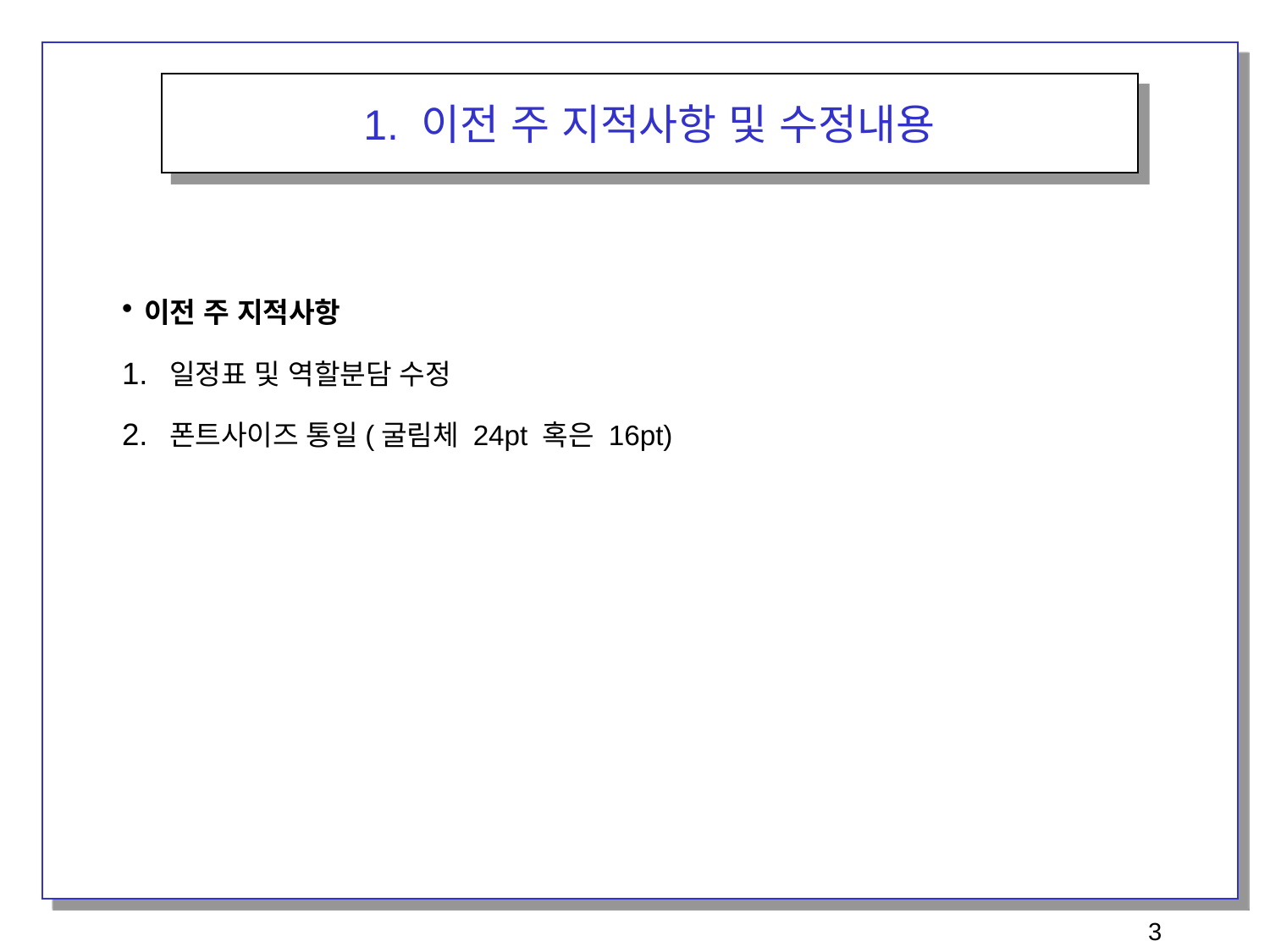

1. 이전 주 지적사항 및 수정내용
이전 주 지적사항
일정표 및 역할분담 수정
폰트사이즈 통일(굴림체 24pt 혹은 16pt)
3